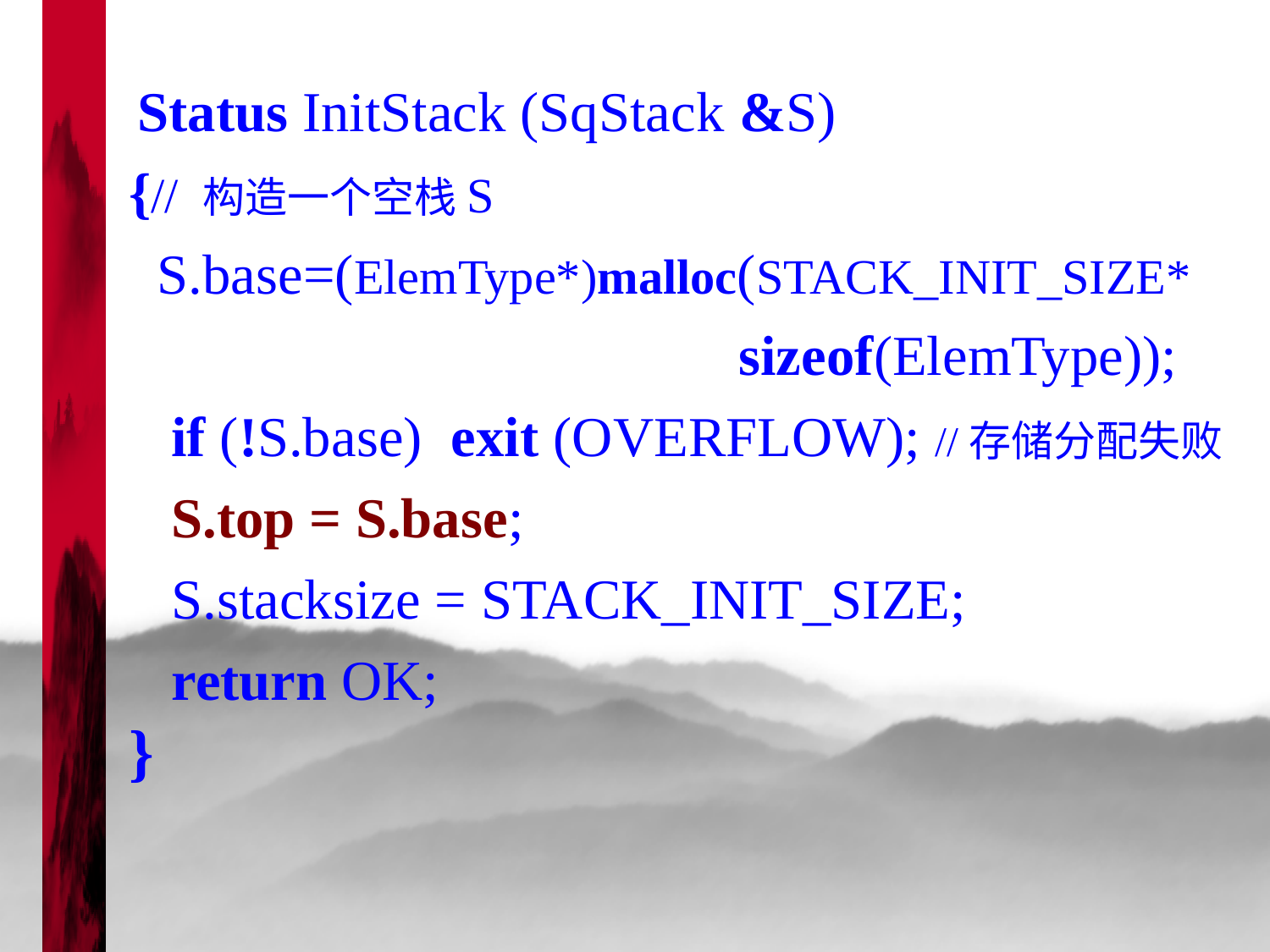

Status InitStack (SqStack &S)
{// 构造一个空栈S
  S.base=(ElemType*)malloc(STACK_INIT_SIZE*
                                           sizeof(ElemType));
   if (!S.base)  exit (OVERFLOW); //存储分配失败
   S.top = S.base;
   S.stacksize = STACK_INIT_SIZE;
   return OK;
}